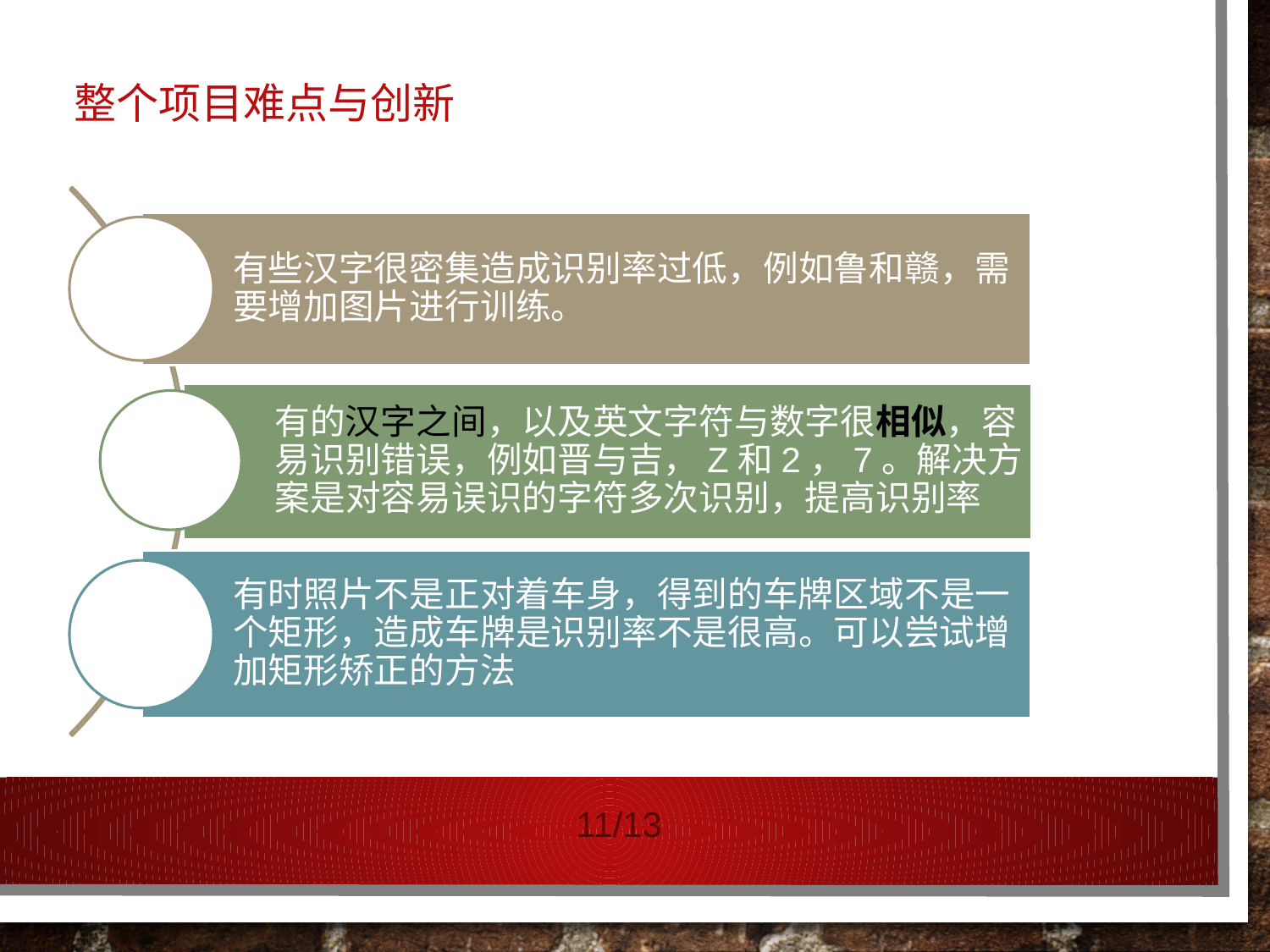

# 整个项目难点与创新
有些汉字很密集造成识别率过低，例如鲁和赣，需要增加图片进行训练。
有的汉字之间，以及英文字符与数字很相似，容易识别错误，例如晋与吉，Z和2，7。解决方案是对容易误识的字符多次识别，提高识别率
有时照片不是正对着车身，得到的车牌区域不是一个矩形，造成车牌是识别率不是很高。可以尝试增加矩形矫正的方法
11/13